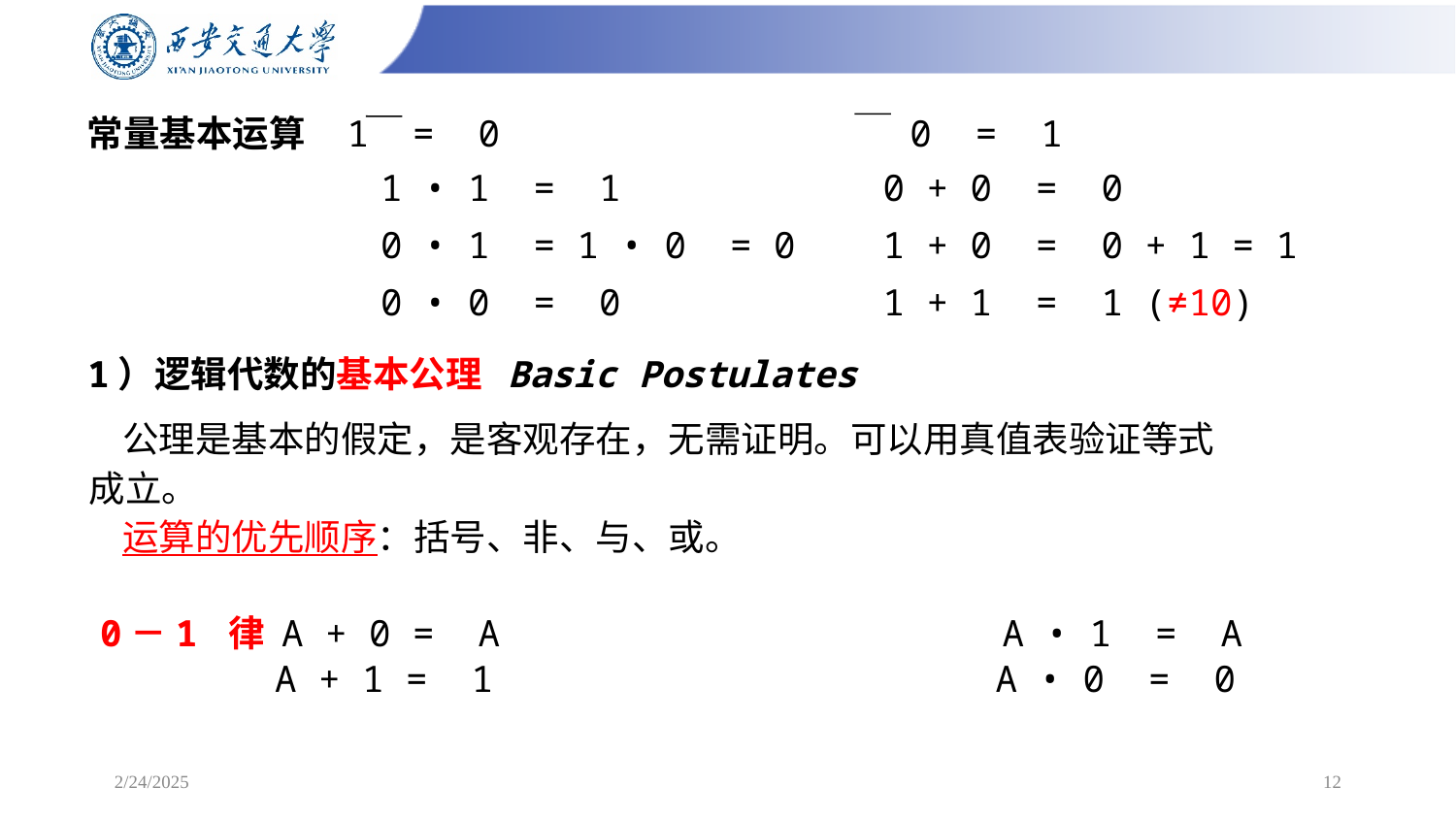

常量基本运算    1  =  0		           0  =  1

1 • 1  =  1		   0 + 0  =  0
0 • 1  = 1 • 0  = 0	   1 + 0  =  0 + 1 = 1
0 • 0  =  0		   1 + 1  =  1 (≠10)

 1）逻辑代数的基本公理  Basic Postulates
   公理是基本的假定，是客观存在，无需证明。可以用真值表验证等式
成立。
   运算的优先顺序：括号、非、与、或。
0－1 律 A + 0 =  A                       A • 1  =  A
        A + 1 =  1                       A • 0  =  0
2/24/2025
12